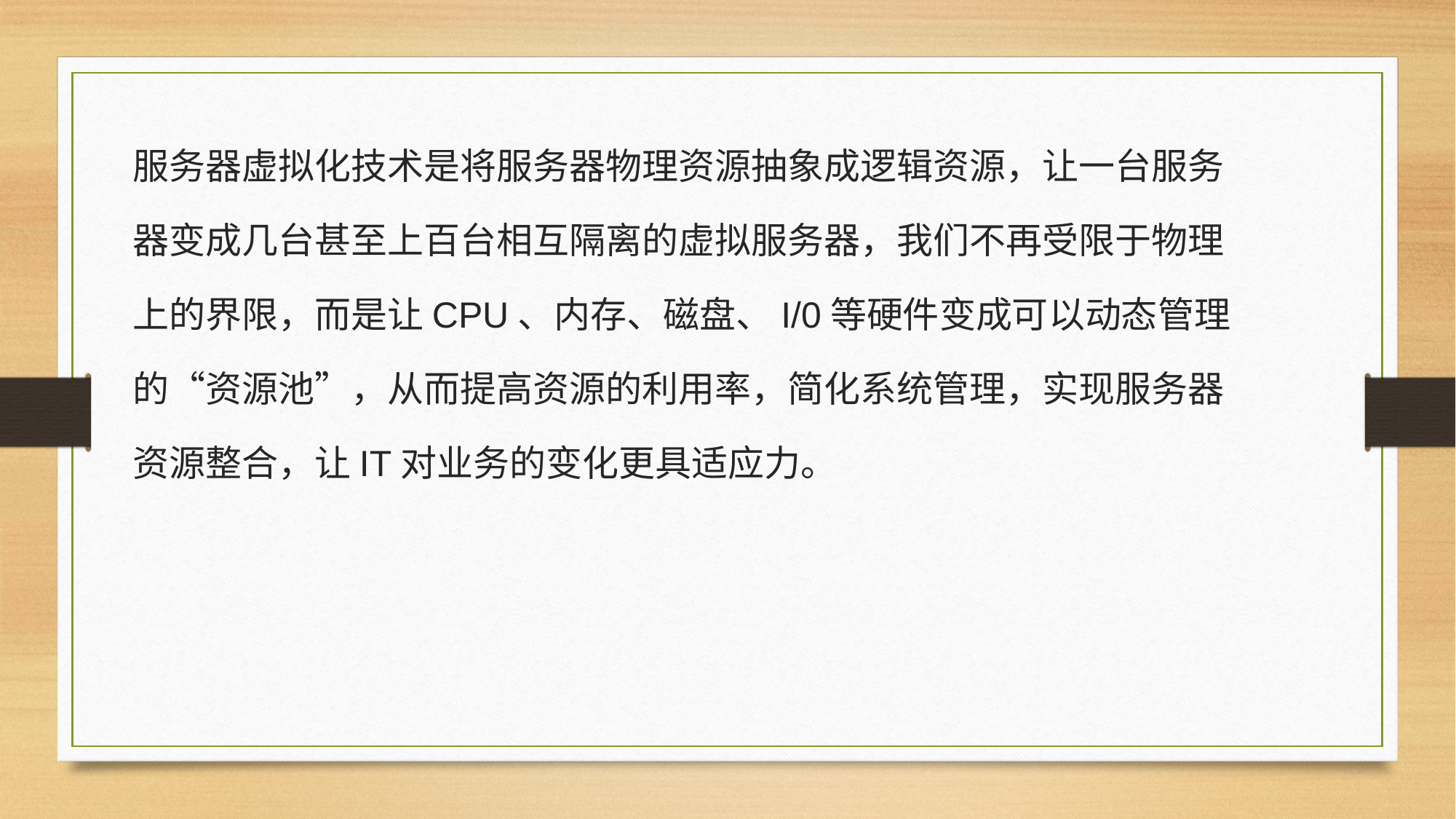

服务器虚拟化技术是将服务器物理资源抽象成逻辑资源，让一台服务器变成几台甚至上百台相互隔离的虚拟服务器，我们不再受限于物理上的界限，而是让CPU、内存、磁盘、I/0等硬件变成可以动态管理的“资源池”，从而提高资源的利用率，简化系统管理，实现服务器资源整合，让IT对业务的变化更具适应力。